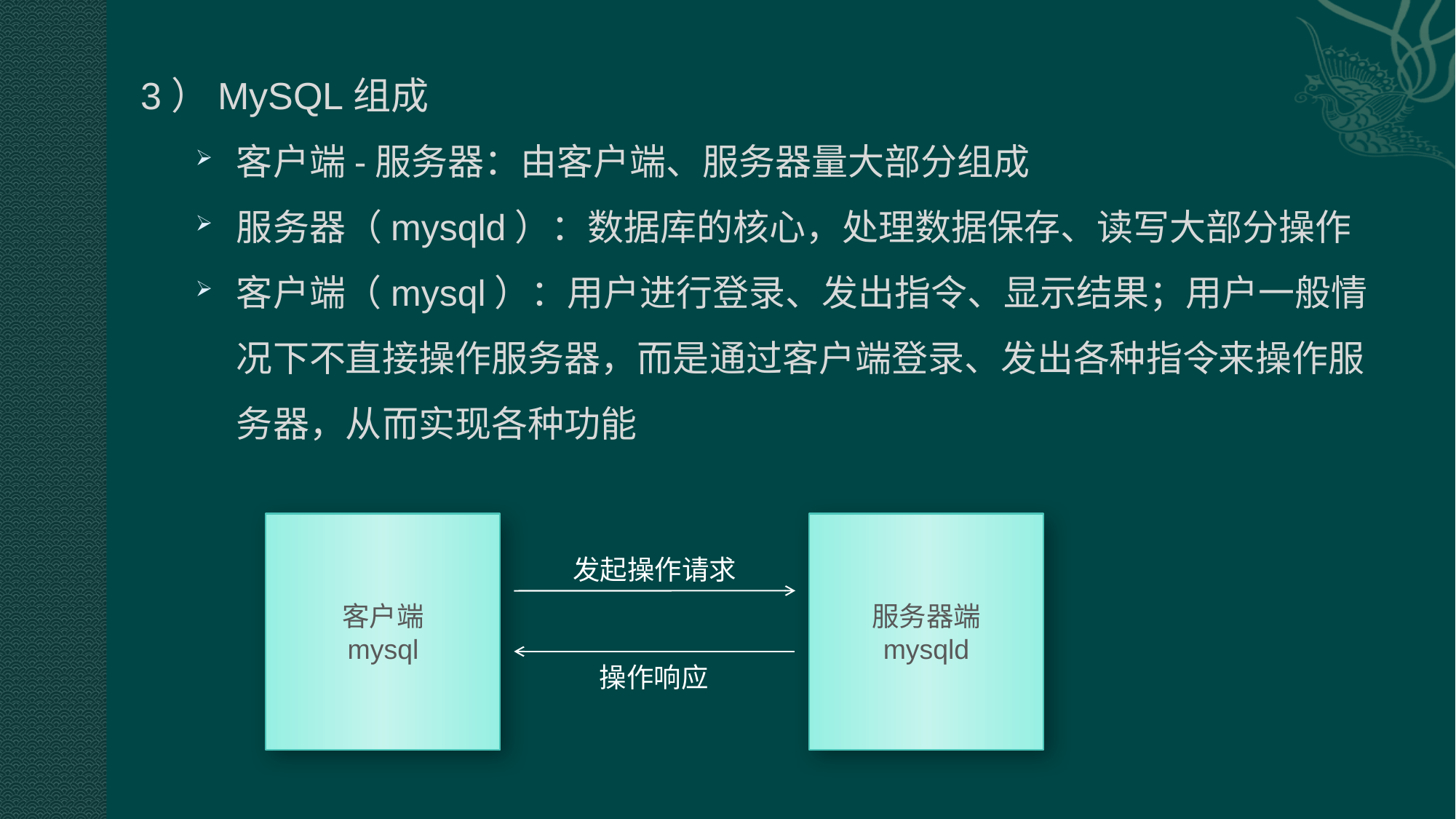

3）MySQL组成
客户端-服务器：由客户端、服务器量大部分组成
服务器（mysqld）：数据库的核心，处理数据保存、读写大部分操作
客户端（mysql）：用户进行登录、发出指令、显示结果；用户一般情况下不直接操作服务器，而是通过客户端登录、发出各种指令来操作服务器，从而实现各种功能
客户端
mysql
服务器端
mysqld
发起操作请求
操作响应